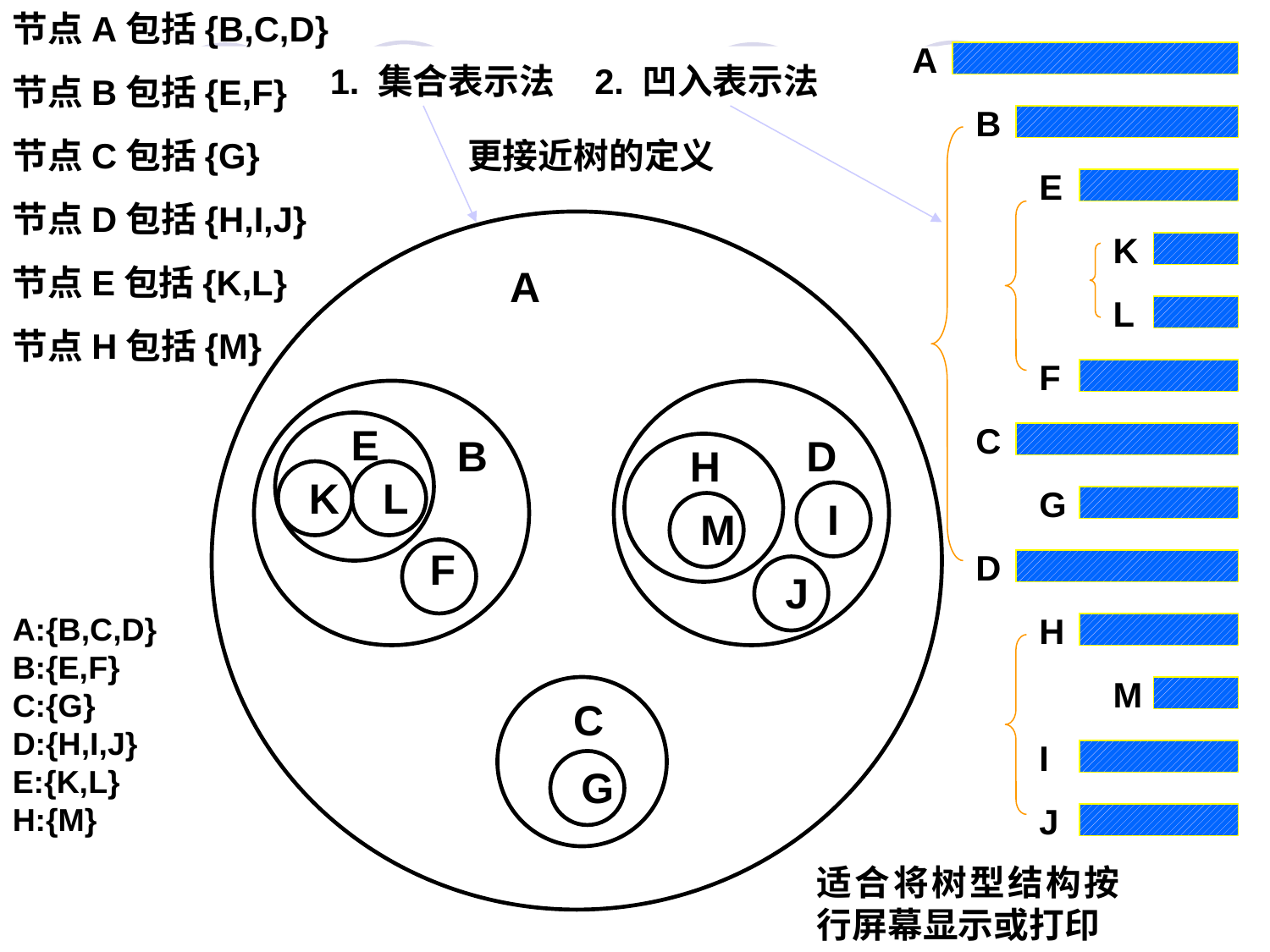

节点A包括{B,C,D}
A

1. 集合表示法
2. 凹入表示法
10
节点B包括{E,F}
B

节点C包括{G}
更接近树的定义

E

节点D包括{H,I,J}

K

节点E包括{K,L}
A
L

节点H包括{M}
F

E
C
B
D

H

K
L
G

I

M
F

D

J
A:{B,C,D}
B:{E,F}
C:{G}
D:{H,I,J}
E:{K,L}
H:{M}
H

M

C
I

G
J

适合将树型结构按行屏幕显示或打印